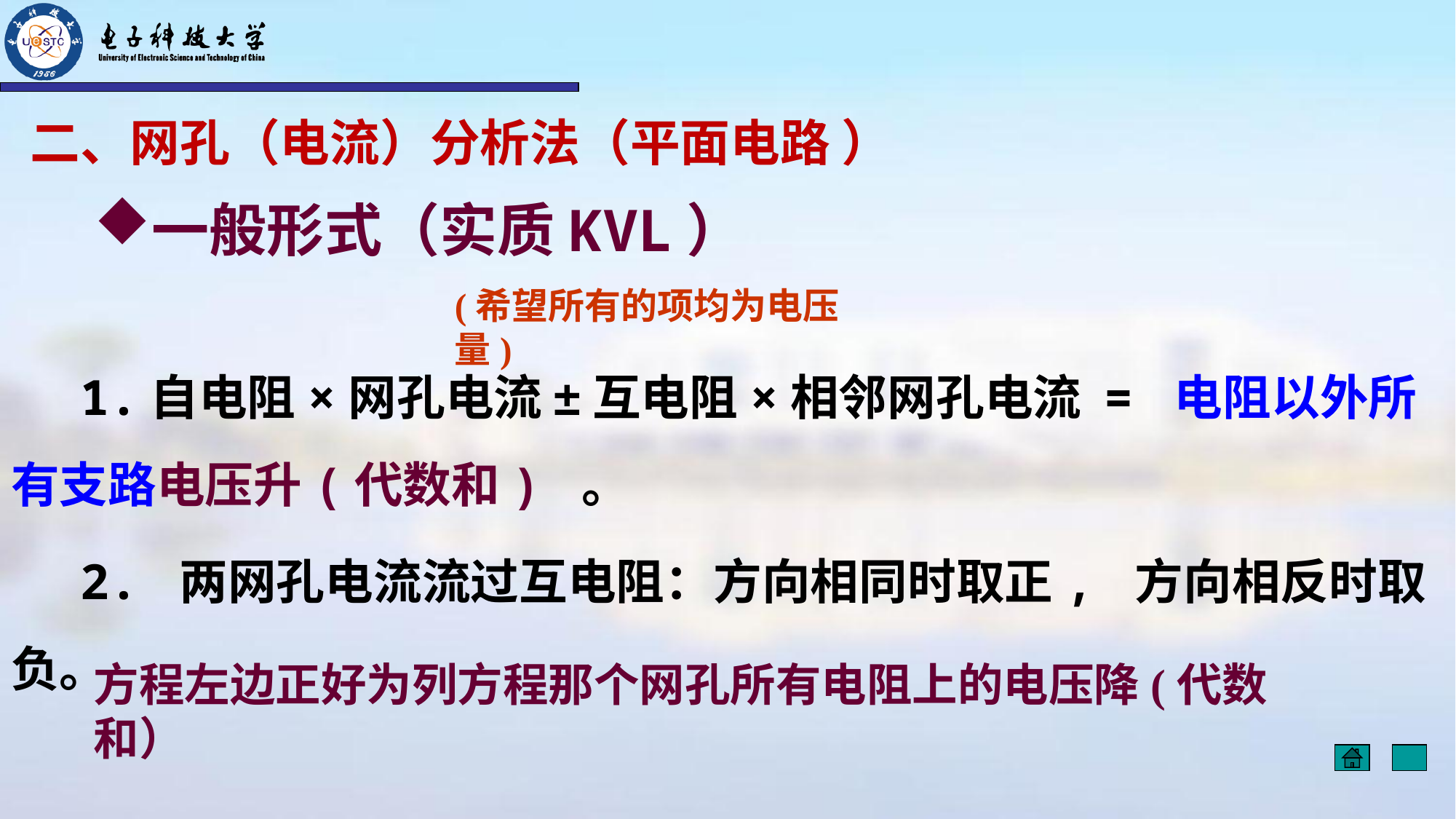

# 二、网孔（电流）分析法（平面电路 ）
一般形式（实质KVL）
(希望所有的项均为电压量)
    1.自电阻×网孔电流±互电阻×相邻网孔电流 = 电阻以外所有支路电压升(代数和) 。
    2. 两网孔电流流过互电阻：方向相同时取正, 方向相反时取负。
方程左边正好为列方程那个网孔所有电阻上的电压降(代数和）